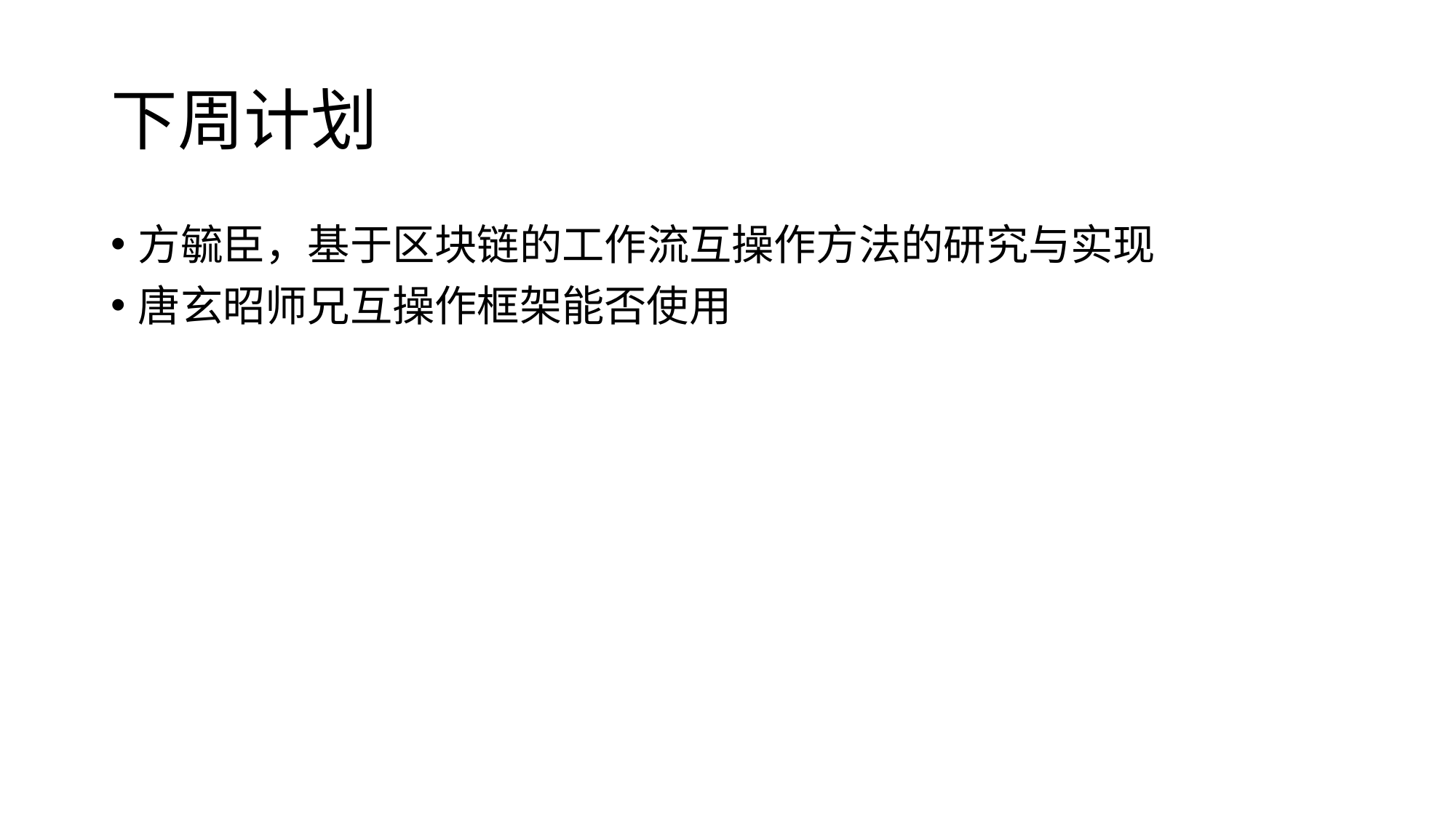

# 下周计划
方毓臣，基于区块链的工作流互操作方法的研究与实现
唐玄昭师兄互操作框架能否使用